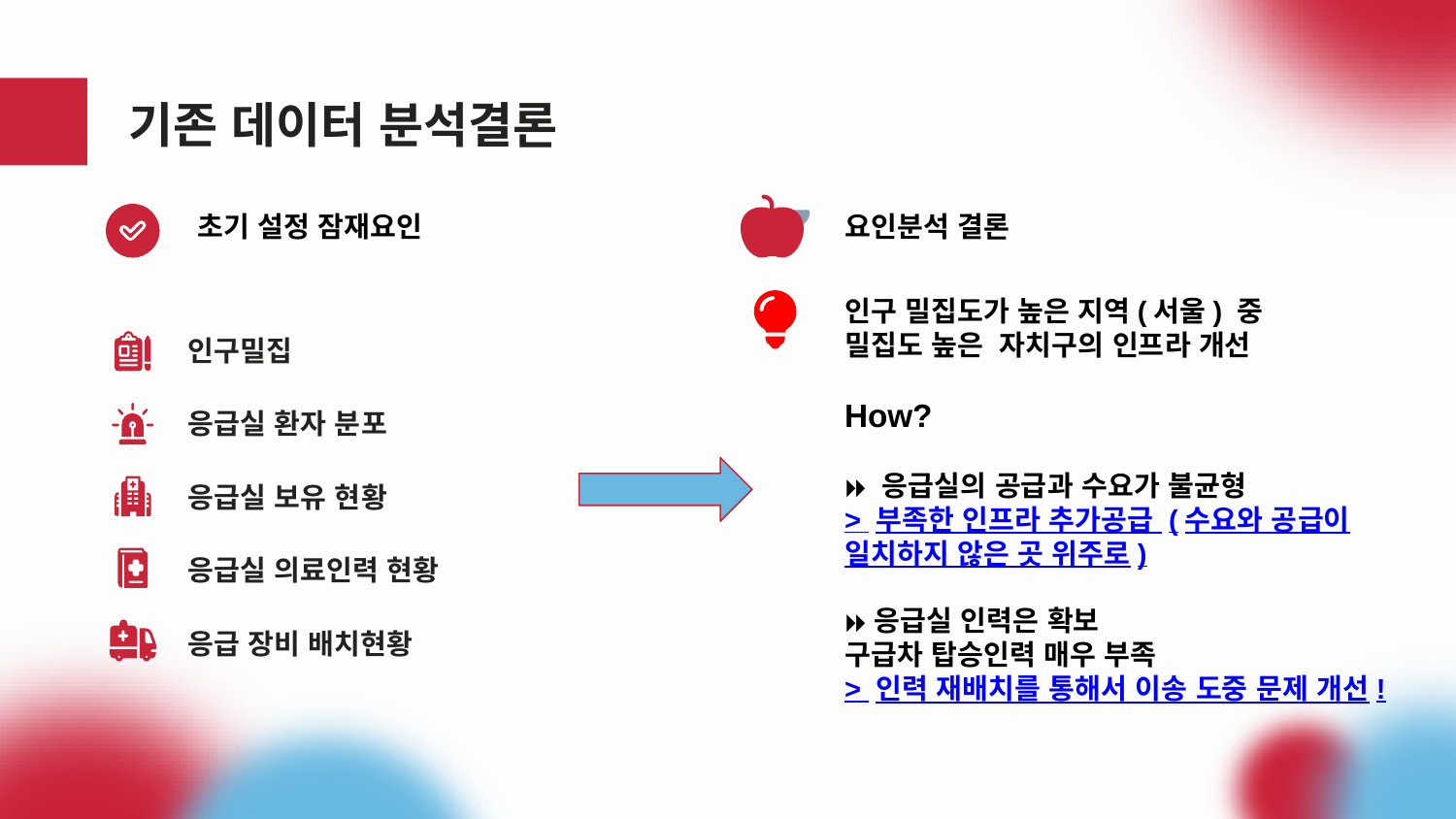

# 기존 데이터 분석결론

초기 설정 잠재요인
요인분석 결론

인구 밀집도가 높은 지역(서울) 중
밀집도 높은  자치구의 인프라 개선

How?

⏩ 응급실의 공급과 수요가 불균형
> 부족한 인프라 추가공급 (수요와 공급이 일치하지 않은 곳 위주로)

⏩응급실 인력은 확보
구급차 탑승인력 매우 부족
> 인력 재배치를 통해서 이송 도중 문제 개선!

인구밀집

응급실 환자 분포

응급실 보유 현황

응급실 의료인력 현황

응급 장비 배치현황